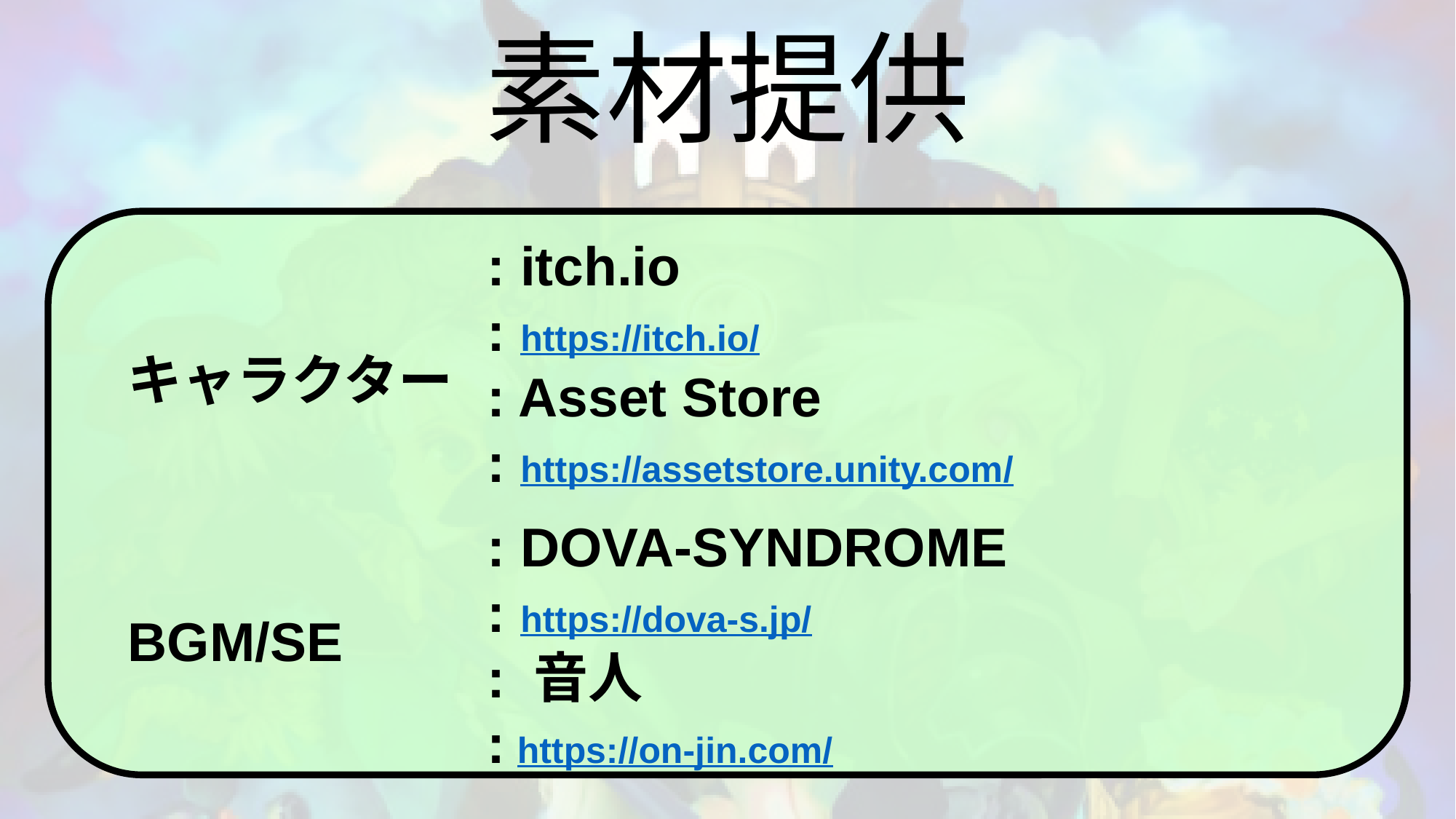

素材提供

: itch.io
: https://itch.io/
: Asset Store
: https://assetstore.unity.com/

キャラクター
: DOVA-SYNDROME
: https://dova-s.jp/
: 音人
: https://on-jin.com/

BGM/SE